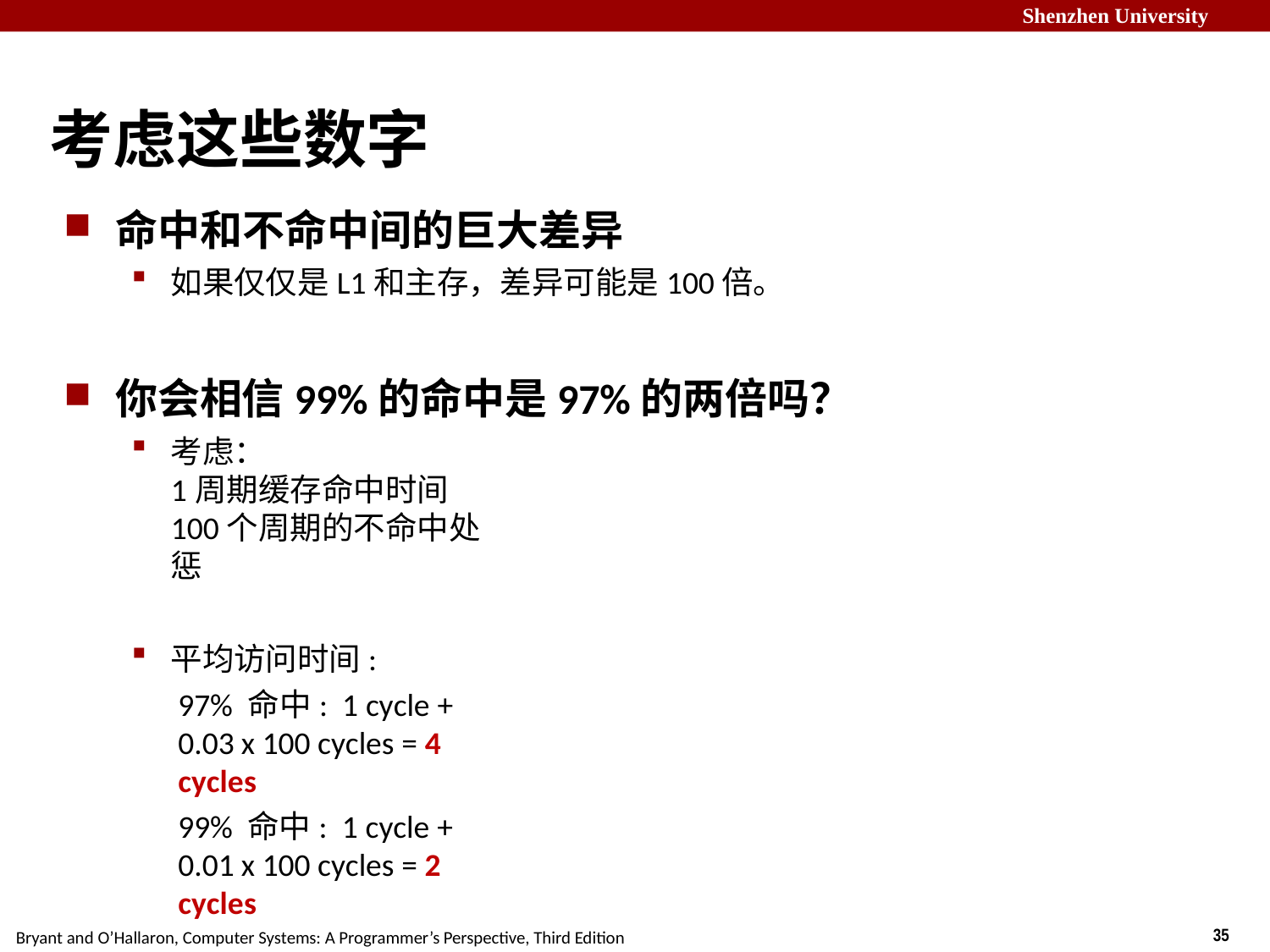

# 考虑这些数字
命中和不命中间的巨大差异
如果仅仅是L1和主存，差异可能是100倍。

你会相信99%的命中是97%的两倍吗？
考虑：
1周期缓存命中时间
100个周期的不命中处惩

平均访问时间:
97% 命中:  1 cycle + 0.03 x 100 cycles = 4 cycles
99% 命中:  1 cycle + 0.01 x 100 cycles = 2 cycles

这就是为什么使用“不命中率”代替“命中率”的原因